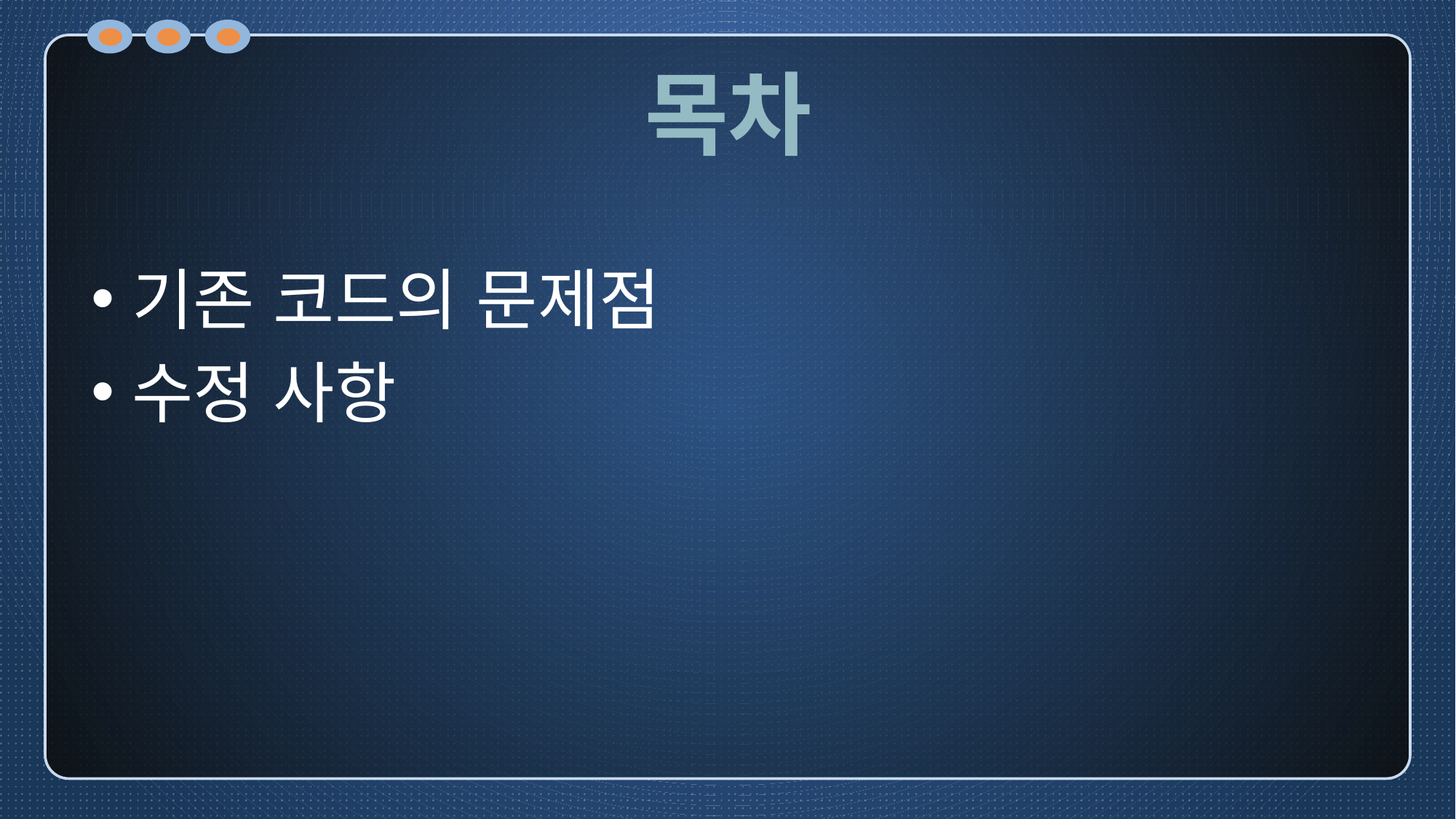

# 목차

기존 코드의 문제점
수정 사항